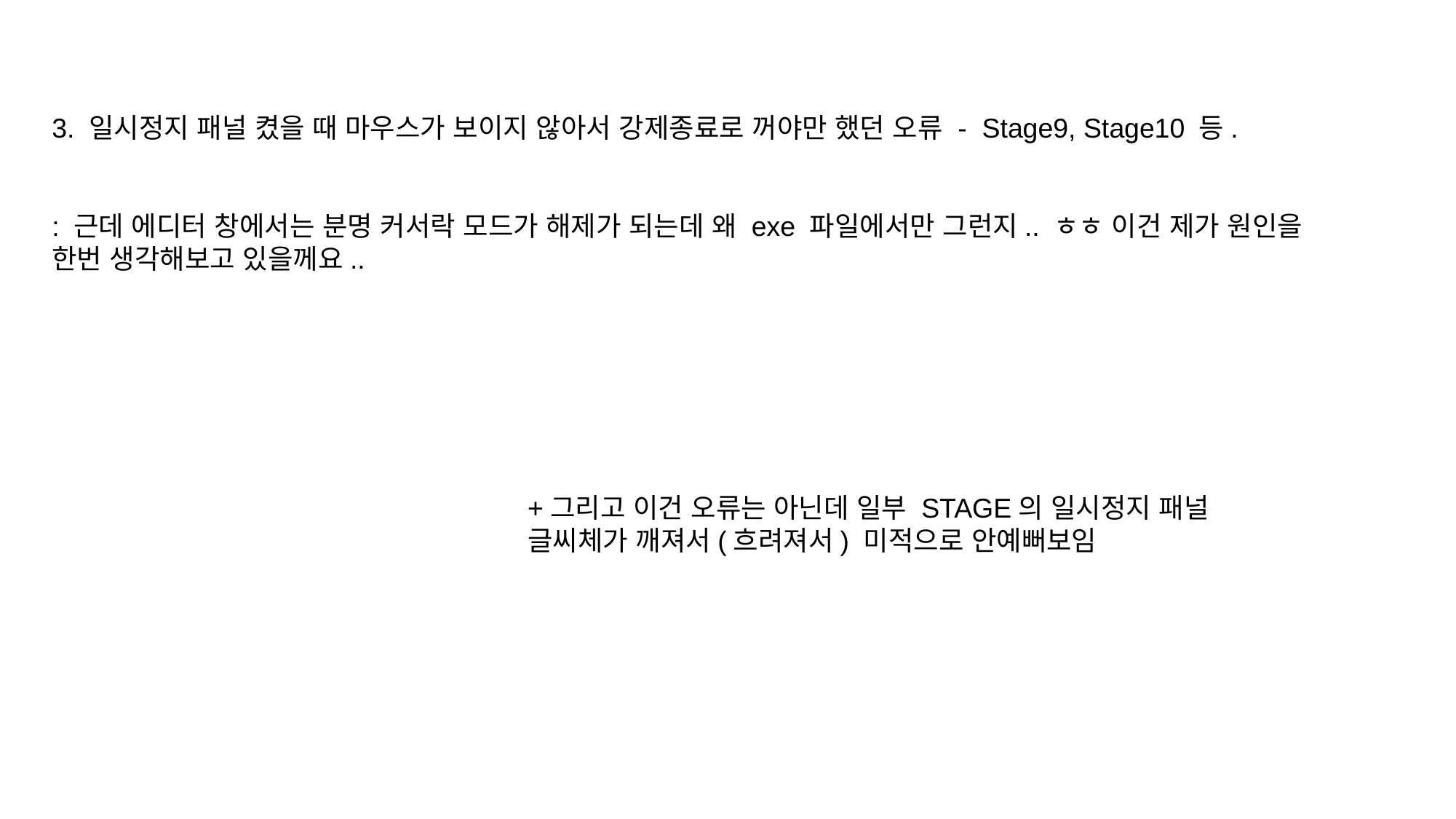

3. 일시정지 패널 켰을 때 마우스가 보이지 않아서 강제종료로 꺼야만 했던 오류 -  Stage9, Stage10 등.

: 근데 에디터 창에서는 분명 커서락 모드가 해제가 되는데 왜 exe 파일에서만 그런지.. ㅎㅎ 이건 제가 원인을 한번 생각해보고 있을께요..

+그리고 이건 오류는 아닌데 일부 STAGE의 일시정지 패널 글씨체가 깨져서(흐려져서) 미적으로 안예뻐보임